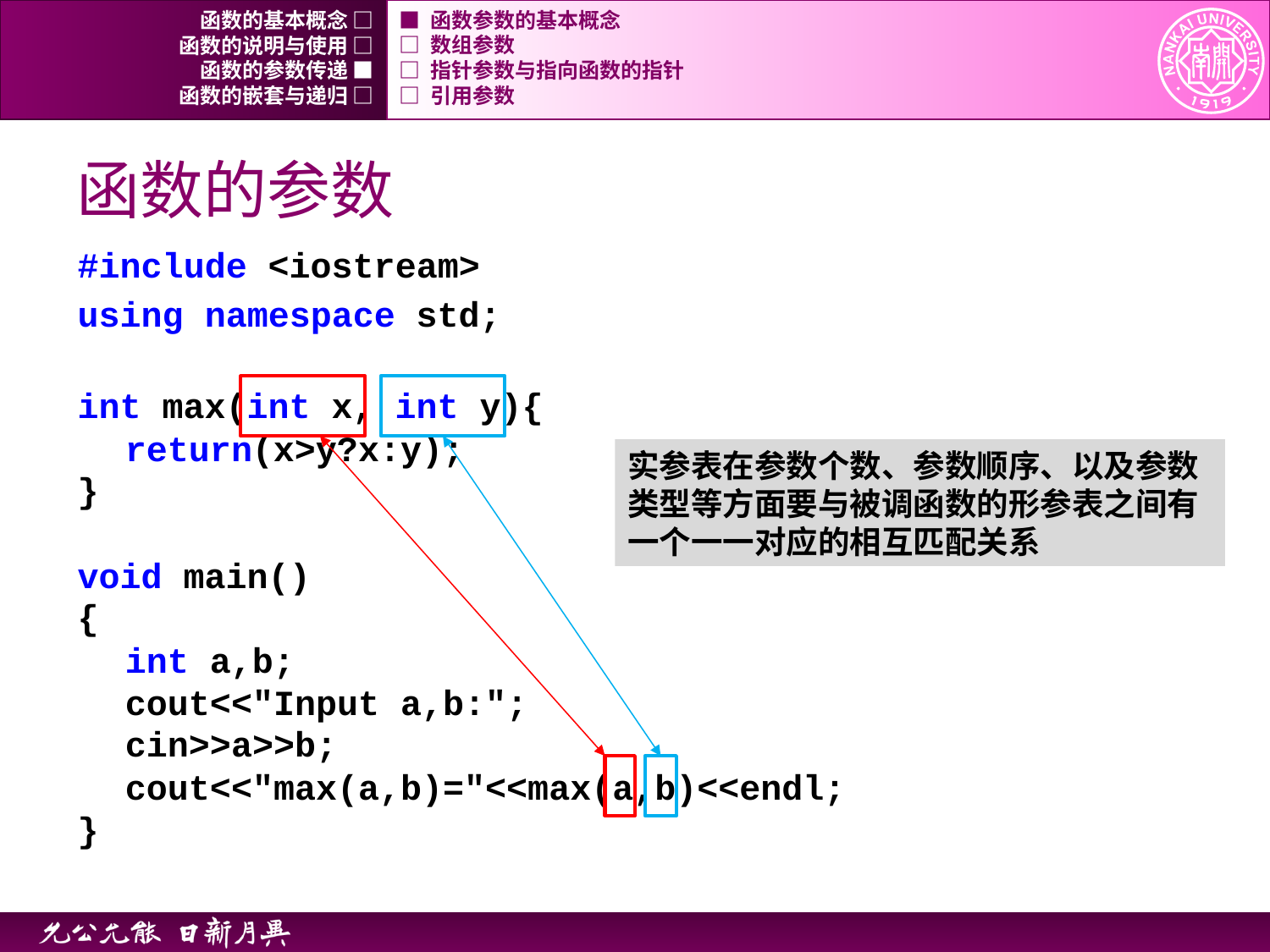

函数的基本概念 □
■ 函数参数的基本概念
函数的说明与使用 □
□ 数组参数
函数的参数传递 ■
□ 指针参数与指向函数的指针
函数的嵌套与递归 □
□ 引用参数
# 函数的参数
#include <iostream>
using namespace std;

int max(int x, int y){
	return(x>y?x:y);
}

void main()
{
	int a,b;
	cout<<"Input a,b:";
	cin>>a>>b;
	cout<<"max(a,b)="<<max(a,b)<<endl;
}

实参表在参数个数、参数顺序、以及参数类型等方面要与被调函数的形参表之间有一个一一对应的相互匹配关系